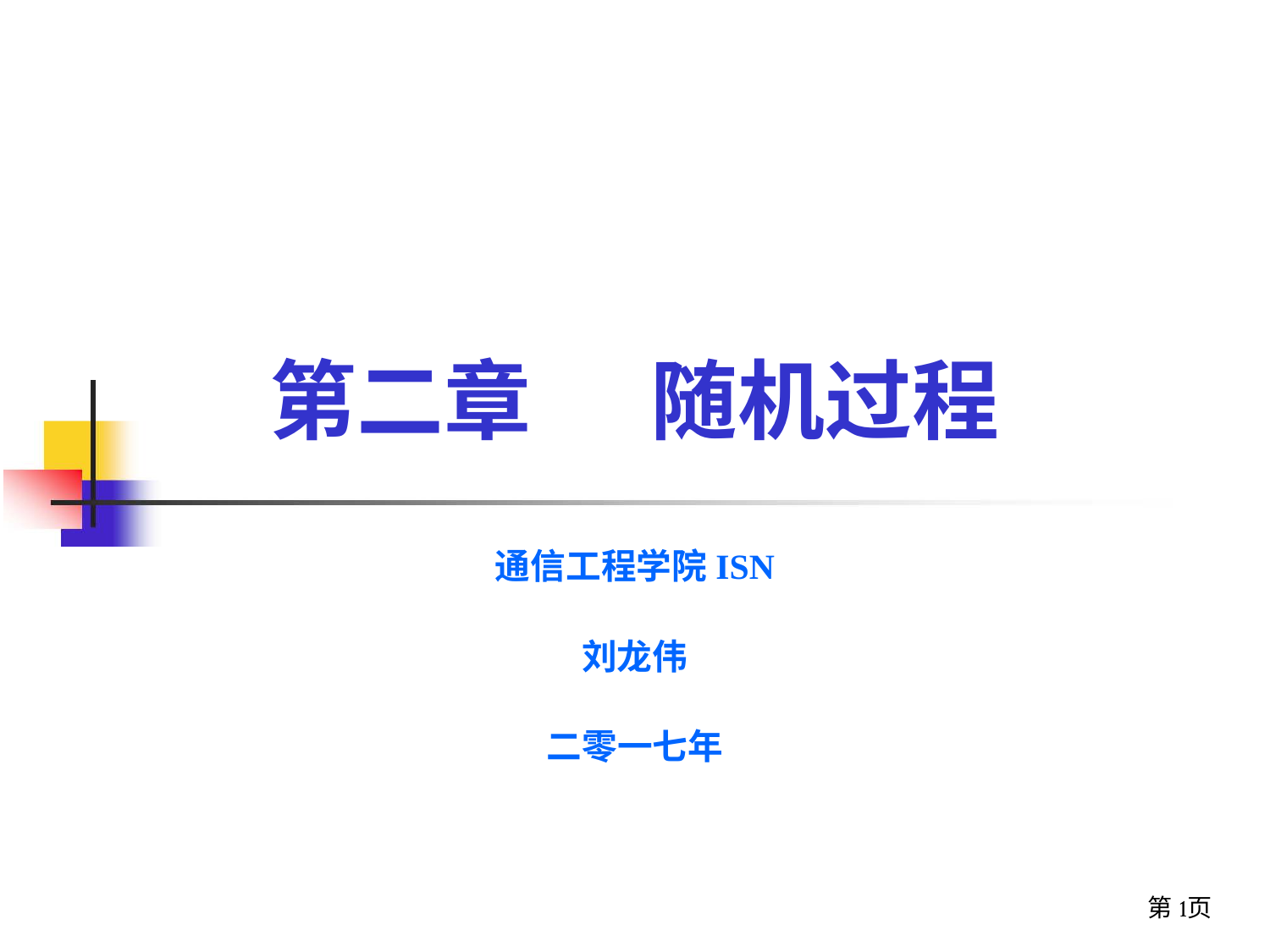

# 第二章	随机过程
通信工程学院ISN

刘龙伟

二零一七年
第1页